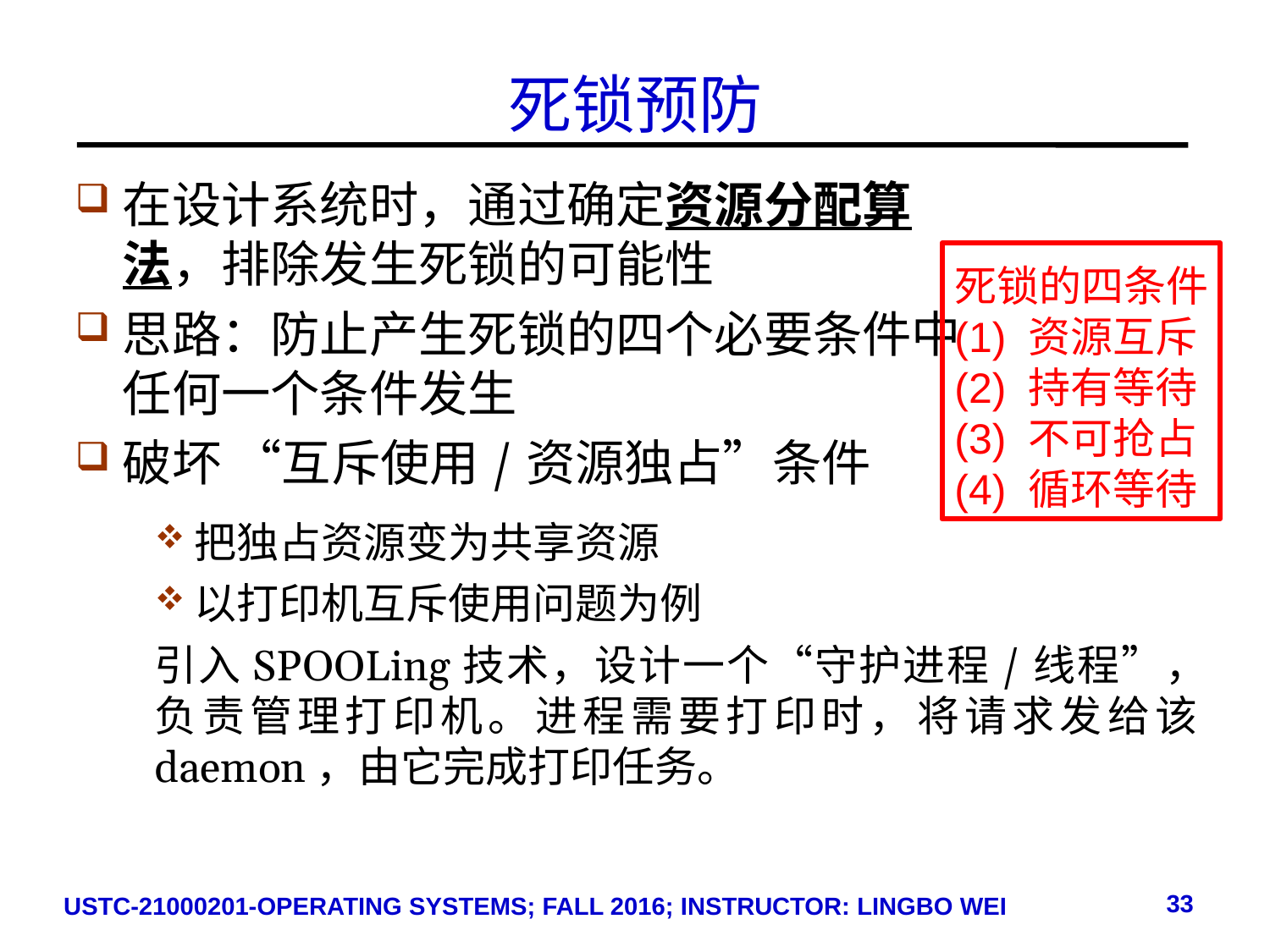

# 死锁预防
在设计系统时，通过确定资源分配算法，排除发生死锁的可能性
思路：防止产生死锁的四个必要条件中任何一个条件发生
破坏 “互斥使用/资源独占”条件

死锁的四条件
(1) 资源互斥
(2) 持有等待
(3) 不可抢占
(4) 循环等待

把独占资源变为共享资源
以打印机互斥使用问题为例
引入SPOOLing技术，设计一个“守护进程/线程”，负责管理打印机。进程需要打印时，将请求发给该daemon，由它完成打印任务。
33
USTC-21000201-OPERATING SYSTEMS; FALL 2016; INSTRUCTOR: LINGBO WEI